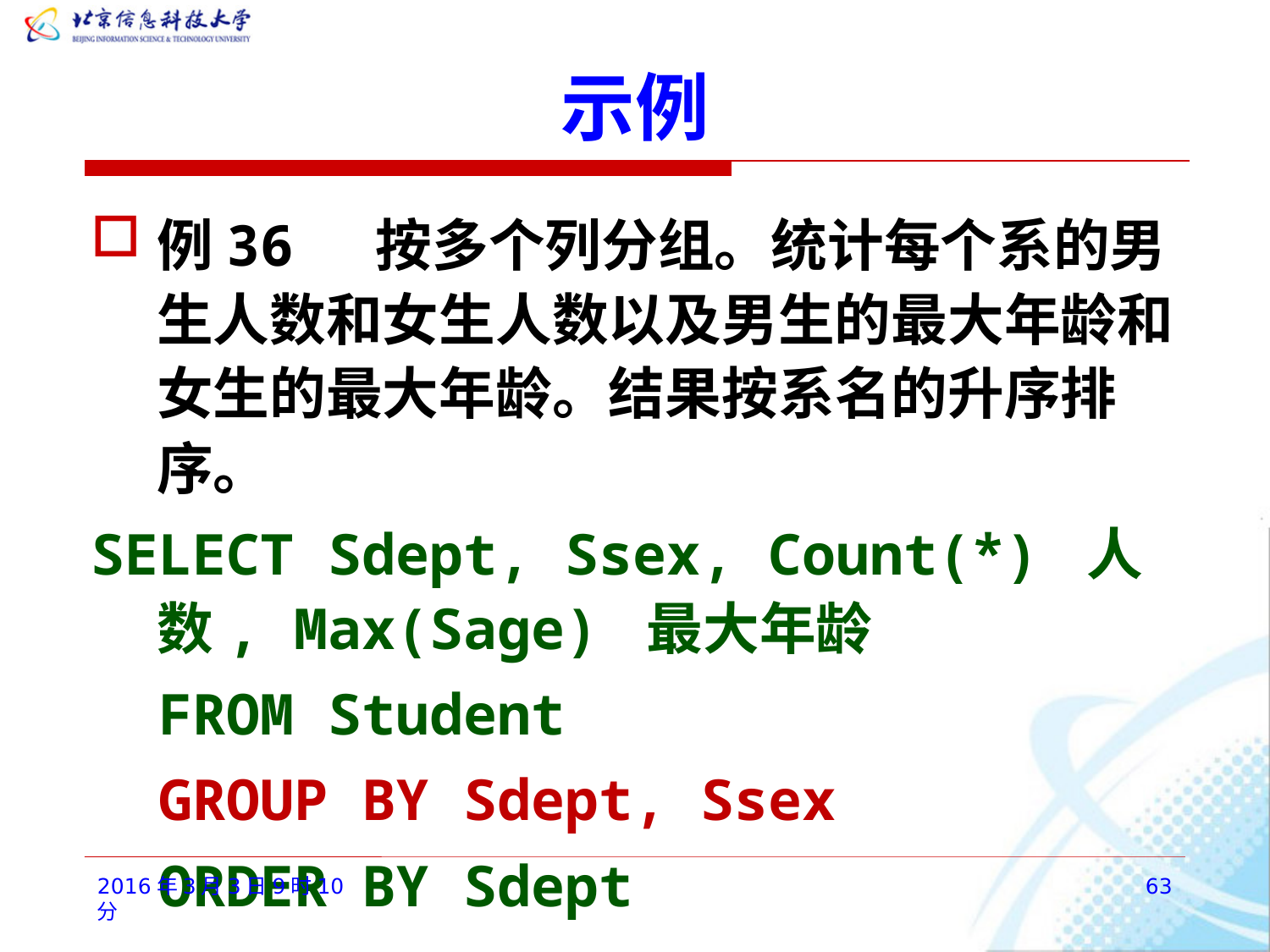

# 示例
例36  按多个列分组。统计每个系的男生人数和女生人数以及男生的最大年龄和女生的最大年龄。结果按系名的升序排序。
SELECT Sdept, Ssex, Count(*) 人数, Max(Sage) 最大年龄
  FROM Student
  GROUP BY Sdept, Ssex
  ORDER BY Sdept
2016年3月3日9时10分
63